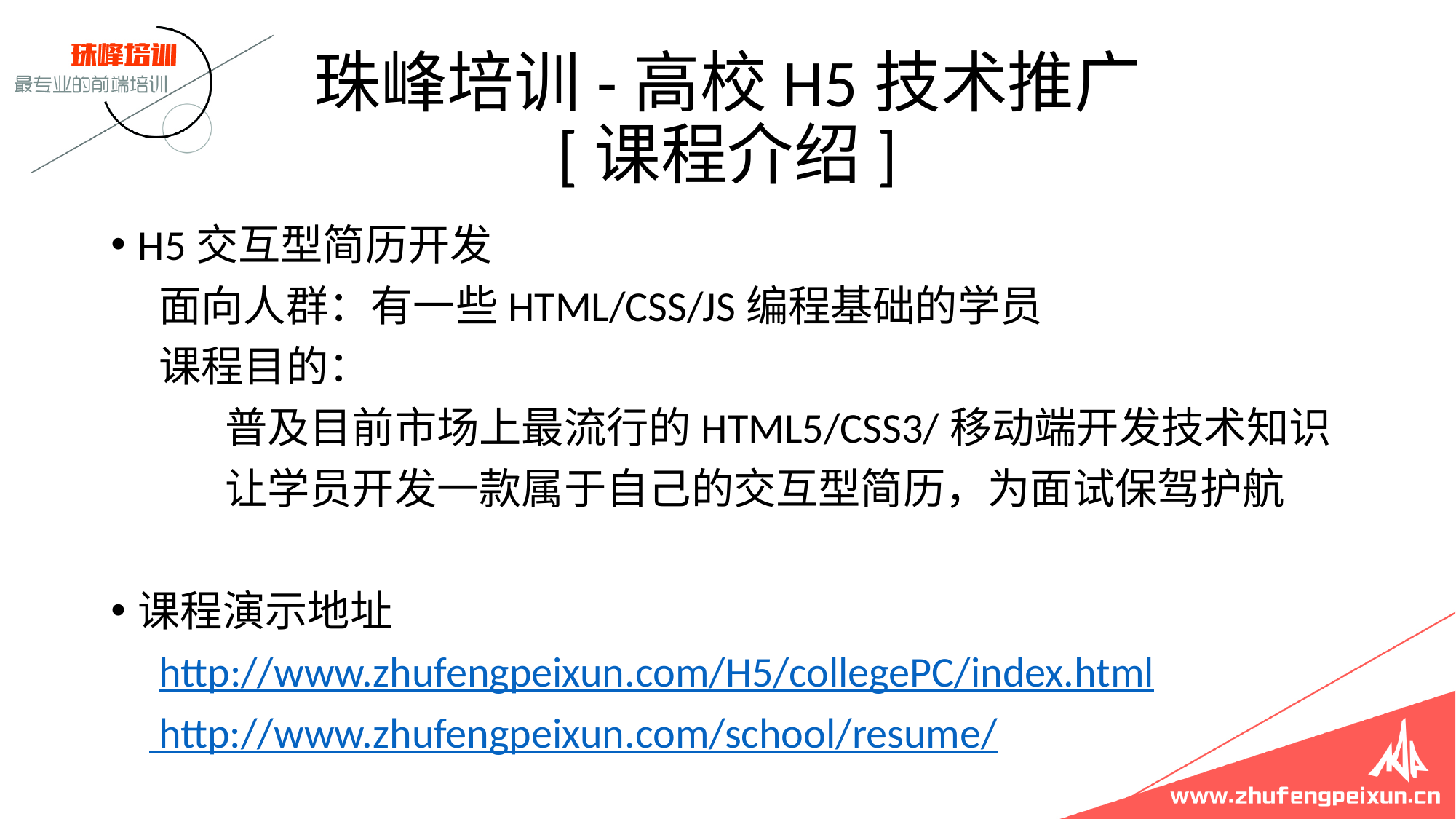

# 珠峰培训-高校H5技术推广 [课程介绍]
H5交互型简历开发
    面向人群：有一些HTML/CSS/JS编程基础的学员
    课程目的：
           普及目前市场上最流行的HTML5/CSS3/移动端开发技术知识
           让学员开发一款属于自己的交互型简历，为面试保驾护航

课程演示地址
     http://www.zhufengpeixun.com/H5/collegePC/index.html
     http://www.zhufengpeixun.com/school/resume/